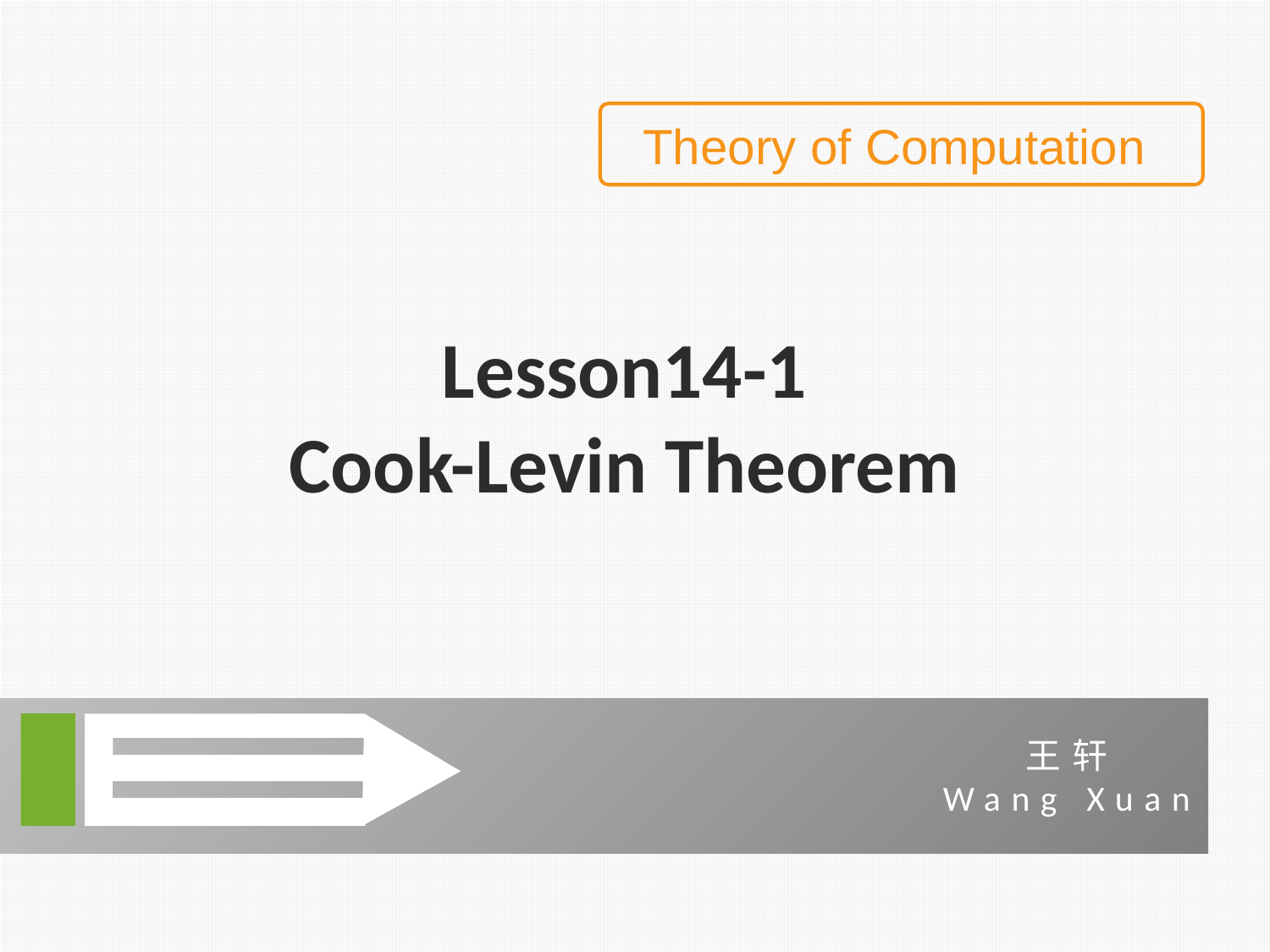

Theory of Computation
Lesson14-1
Cook-Levin Theorem

王轩
Wang Xuan